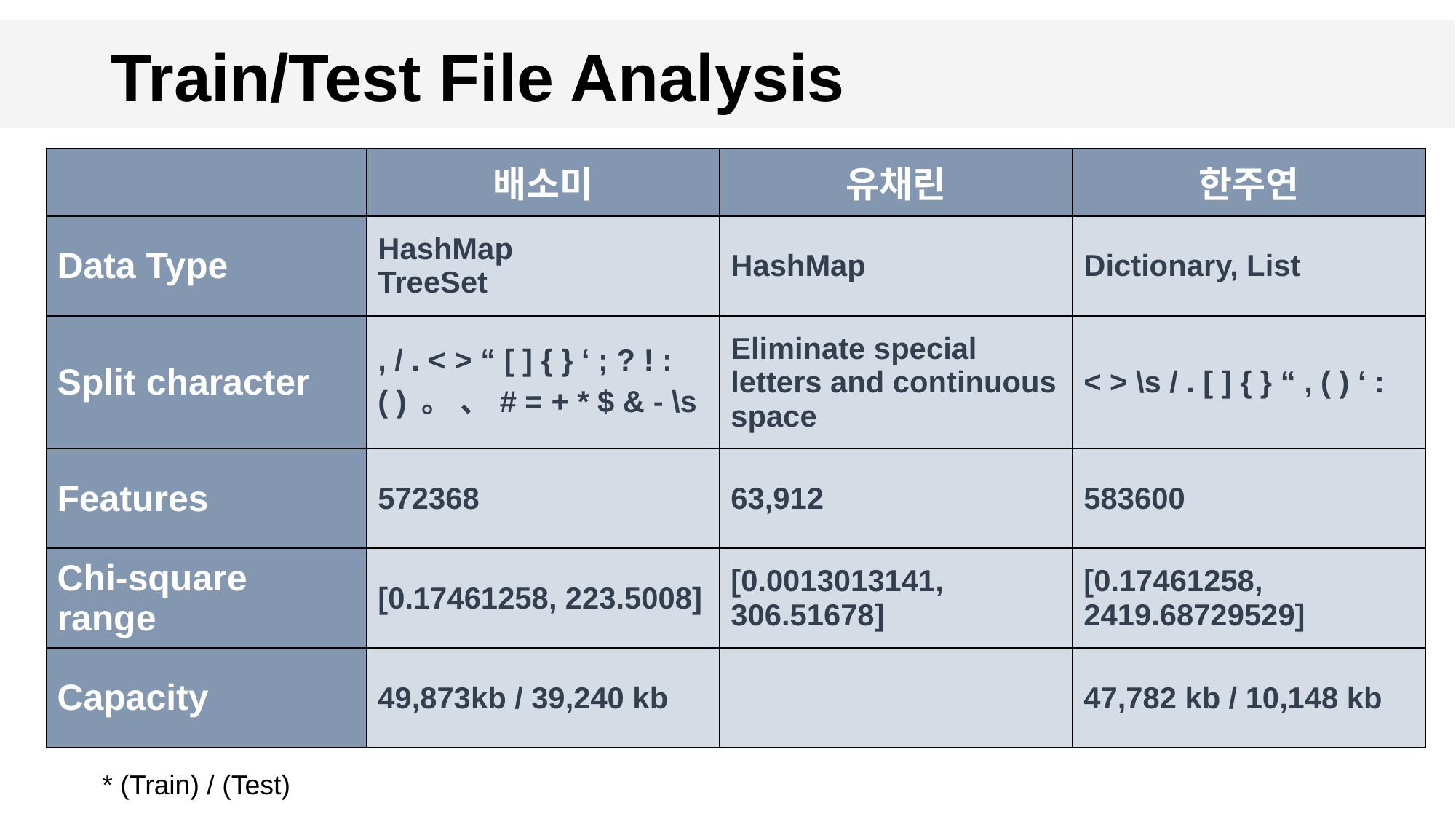

# Train/Test File Analysis
|  | 배소미 | 유채린 | 한주연 |
| --- | --- | --- | --- |
| Data Type | HashMap TreeSet | HashMap | Dictionary, List |
| Split character | , / . < > “ [ ] { } ‘ ; ? ! : ( ) 。 、# = + \* $ & - \s | Eliminate special letters and continuous space | < > \s / . [ ] { } “ , ( ) ‘ : |
| Features | 572368 | 63,912 | 583600 |
| Chi-square range | [0.17461258, 223.5008] | [0.0013013141, 306.51678] | [0.17461258, 2419.68729529] |
| Capacity | 49,873kb / 39,240 kb |  | 47,782 kb / 10,148 kb |

* (Train) / (Test)